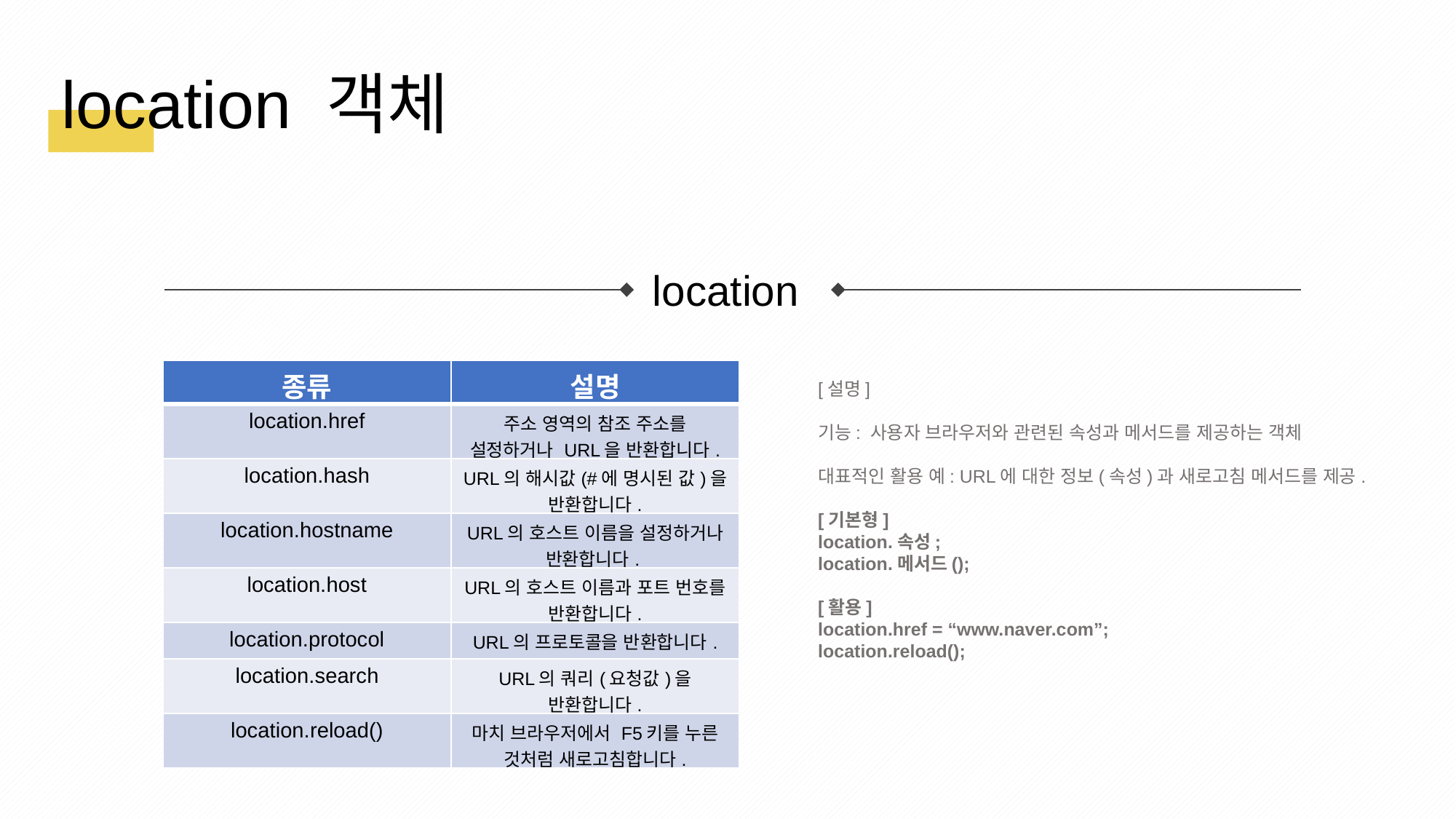

location 객체

location

| 종류 | 설명 |
| --- | --- |
| location.href | 주소 영역의 참조 주소를 설정하거나 URL을 반환합니다. |
| location.hash | URL의 해시값(#에 명시된 값)을 반환합니다. |
| location.hostname | URL의 호스트 이름을 설정하거나 반환합니다. |
| location.host | URL의 호스트 이름과 포트 번호를 반환합니다. |
| location.protocol | URL의 프로토콜을 반환합니다. |
| location.search | URL의 쿼리(요청값)을 반환합니다. |
| location.reload() | 마치 브라우저에서 F5키를 누른 것처럼 새로고침합니다. |
[설명]

기능: 사용자 브라우저와 관련된 속성과 메서드를 제공하는 객체

대표적인 활용 예: URL에 대한 정보(속성)과 새로고침 메서드를 제공.

[기본형]
location.속성;
location.메서드();

[활용]
location.href = “www.naver.com”;
location.reload();